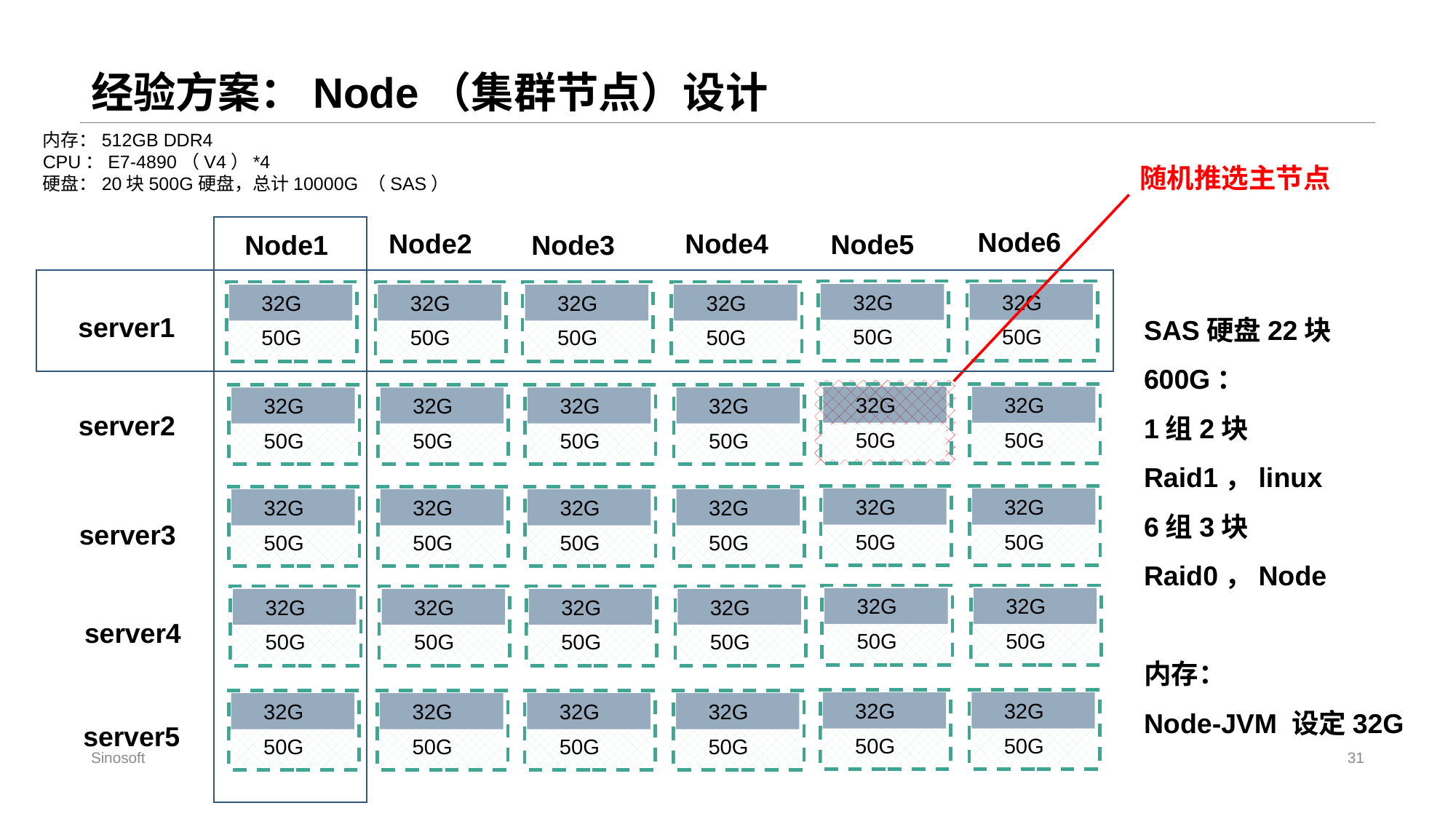

# 经验方案：Node（集群节点）设计
内存：512GB DDR4
CPU：E7-4890（V4）*4
硬盘：20块500G硬盘，总计10000G （SAS）
随机推选主节点
Node6
Node4
Node2
Node5
Node1
Node3

32G
32G
32G
32G
32G
32G

server1
SAS硬盘22块600G：
1组2块Raid1，linux
6组3块Raid0，Node

内存：
Node-JVM 设定32G
50G
50G
50G
50G
50G
50G

32G
32G
32G
32G
32G
32G

server2

50G
50G
50G
50G
50G
50G

32G
32G
32G
32G
32G
32G

server3
50G
50G
50G
50G
50G
50G

32G
32G
32G
32G
32G
32G

server4
50G
50G
50G
50G
50G
50G

32G
32G
32G
32G
32G
32G

server5
50G
50G
50G
50G
50G
50G

Sinosoft
31